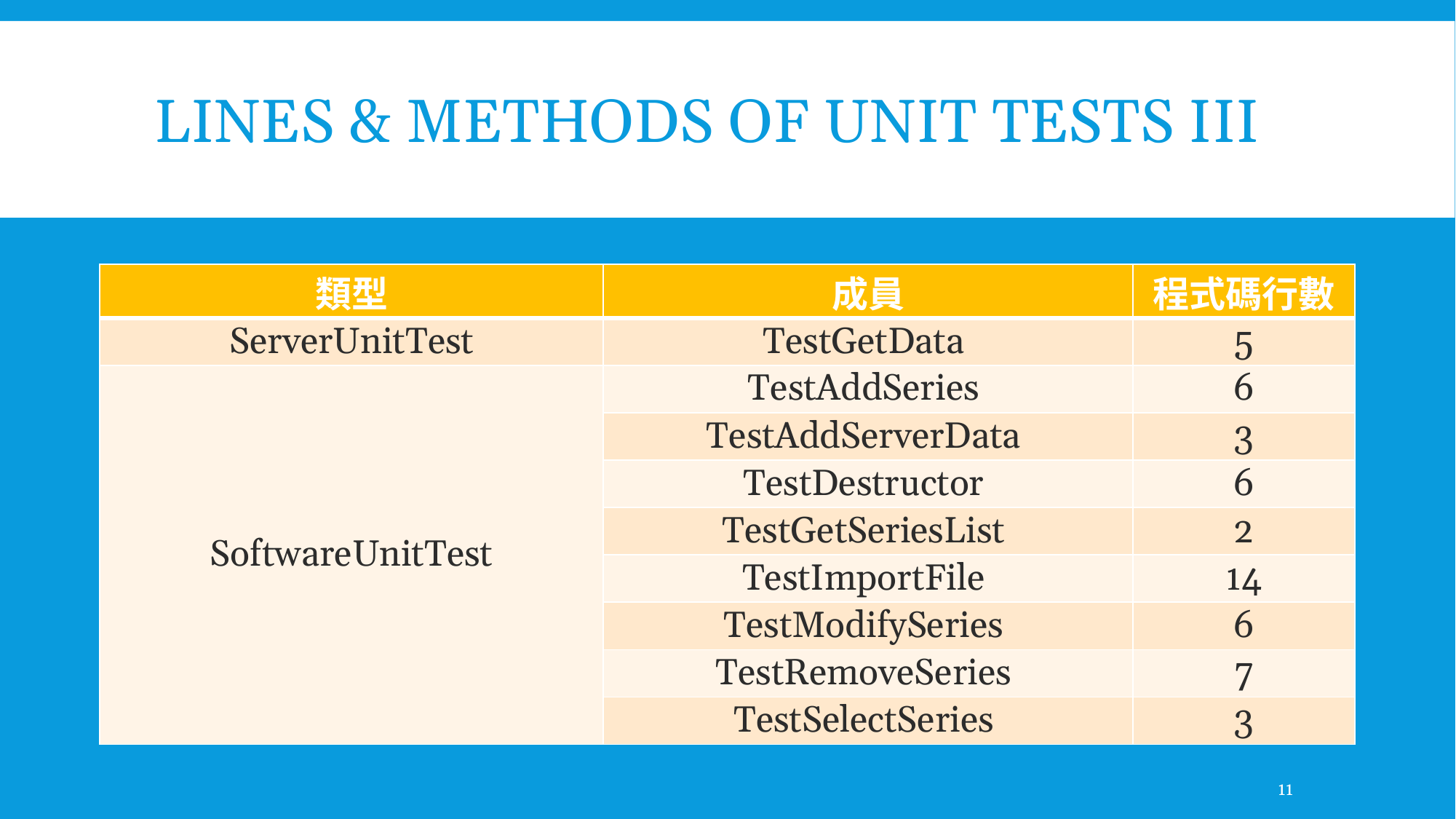

# Lines & Methods of Unit Tests III
| 類型 | 成員 | 程式碼行數 |
| --- | --- | --- |
| ServerUnitTest | TestGetData | 5 |
| SoftwareUnitTest | TestAddSeries | 6 |
|  | TestAddServerData | 3 |
|  | TestDestructor | 6 |
|  | TestGetSeriesList | 2 |
|  | TestImportFile | 14 |
|  | TestModifySeries | 6 |
|  | TestRemoveSeries | 7 |
|  | TestSelectSeries | 3 |
11